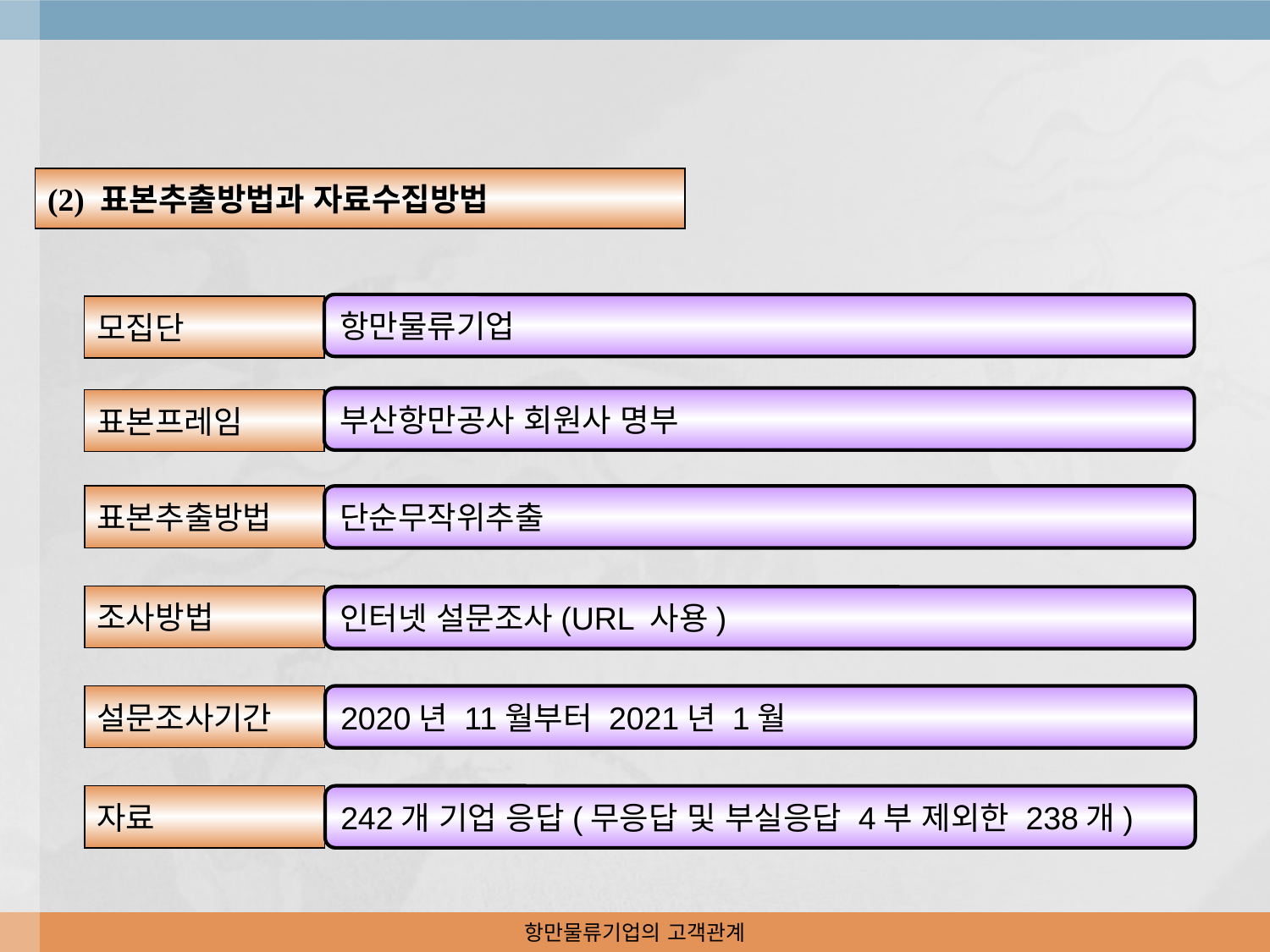

(2) 표본추출방법과 자료수집방법
항만물류기업
모집단
부산항만공사 회원사 명부
표본프레임
표본추출방법
단순무작위추출
조사방법
인터넷 설문조사(URL 사용)
설문조사기간
2020년 11월부터 2021년 1월
자료
242개 기업 응답(무응답 및 부실응답 4부 제외한 238개)
항만물류기업의 고객관계